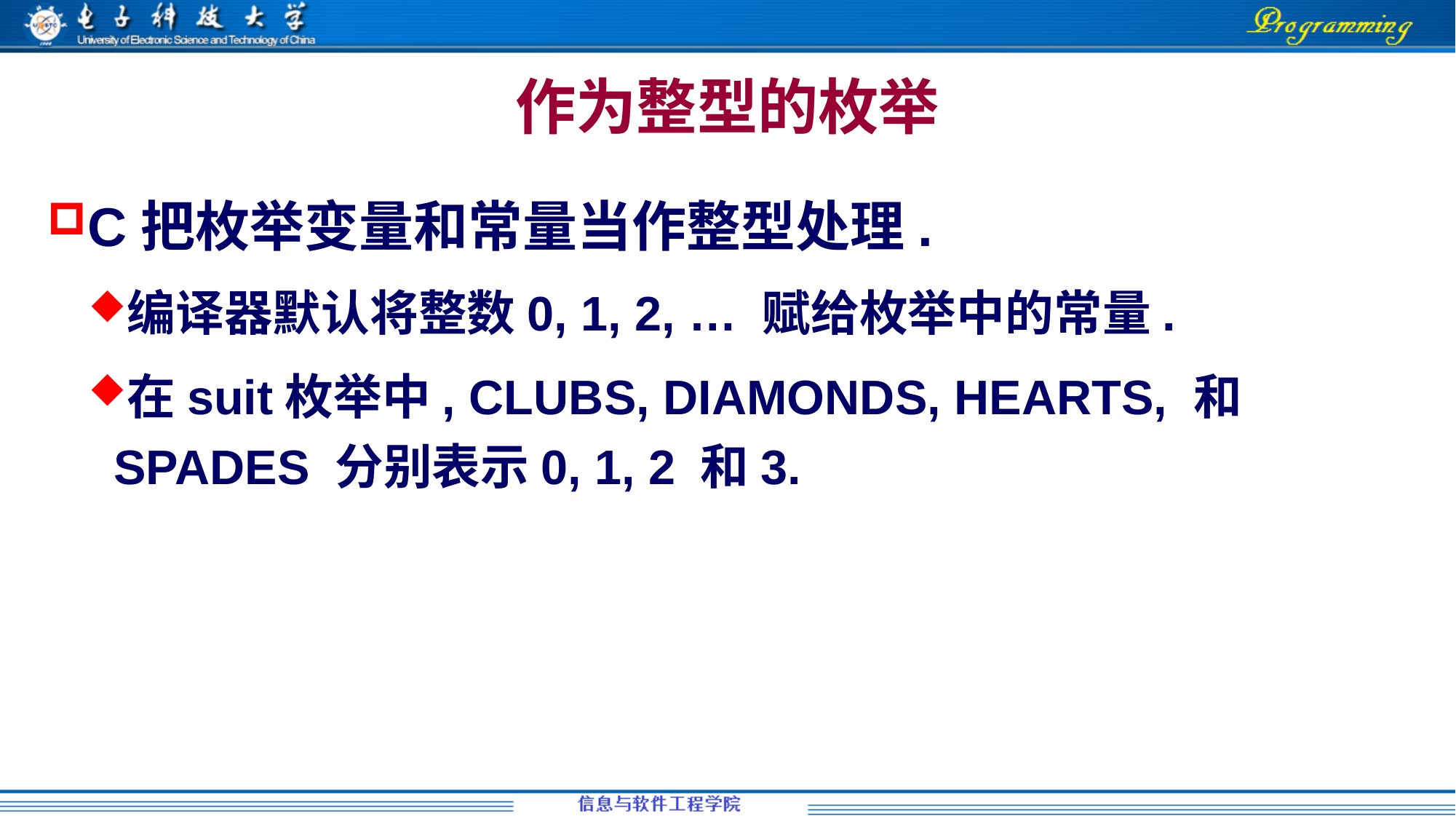

# 作为整型的枚举
C把枚举变量和常量当作整型处理.
编译器默认将整数0, 1, 2, … 赋给枚举中的常量.
在suit枚举中, CLUBS, DIAMONDS, HEARTS, 和SPADES 分别表示0, 1, 2 和3.